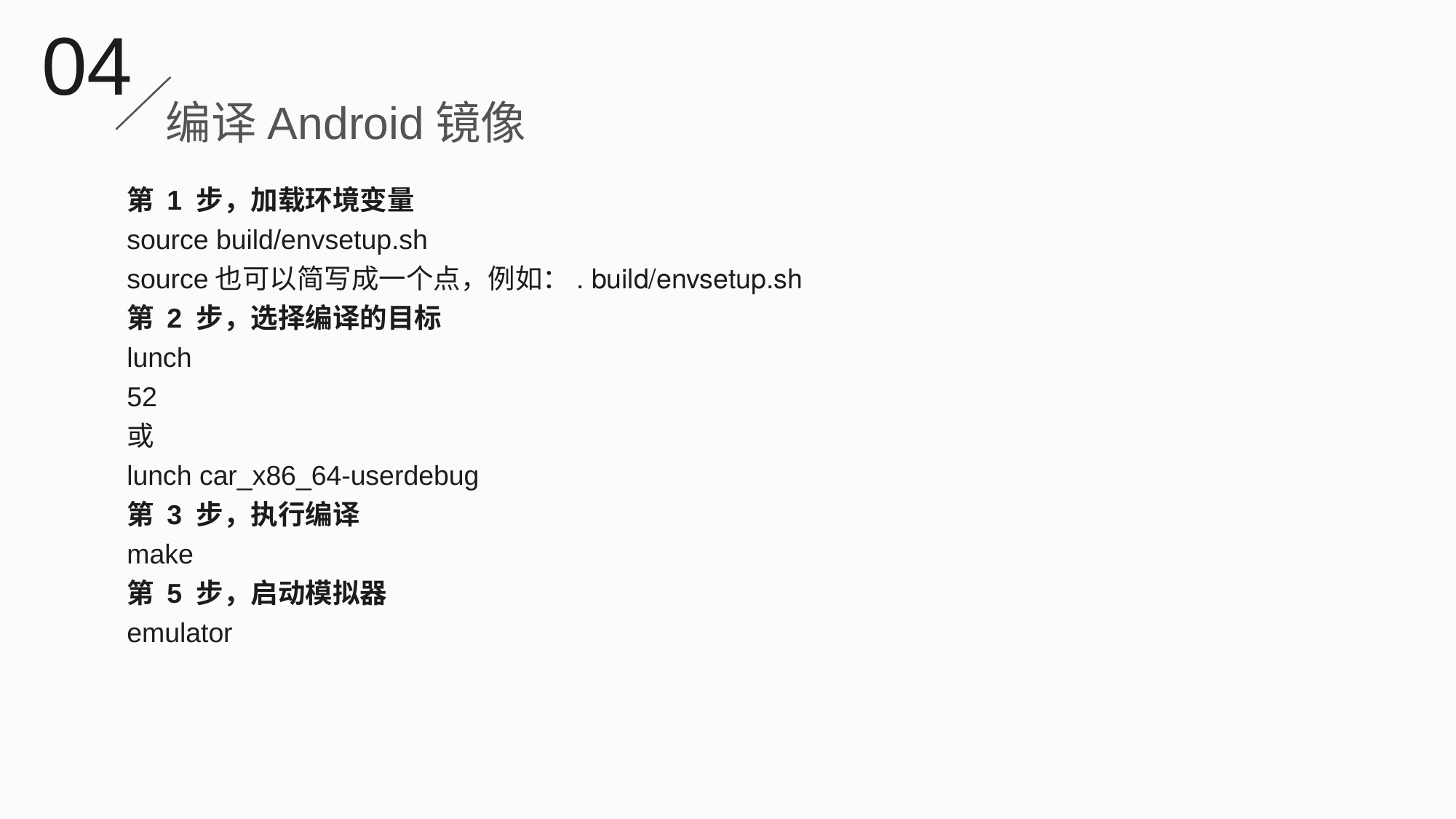

04
编译Android镜像
第 1 步，加载环境变量
source build/envsetup.sh
source也可以简写成一个点，例如：. build/envsetup.sh
第 2 步，选择编译的目标
lunch
52
或
lunch car_x86_64-userdebug
第 3 步，执行编译
make
第 5 步，启动模拟器
emulator